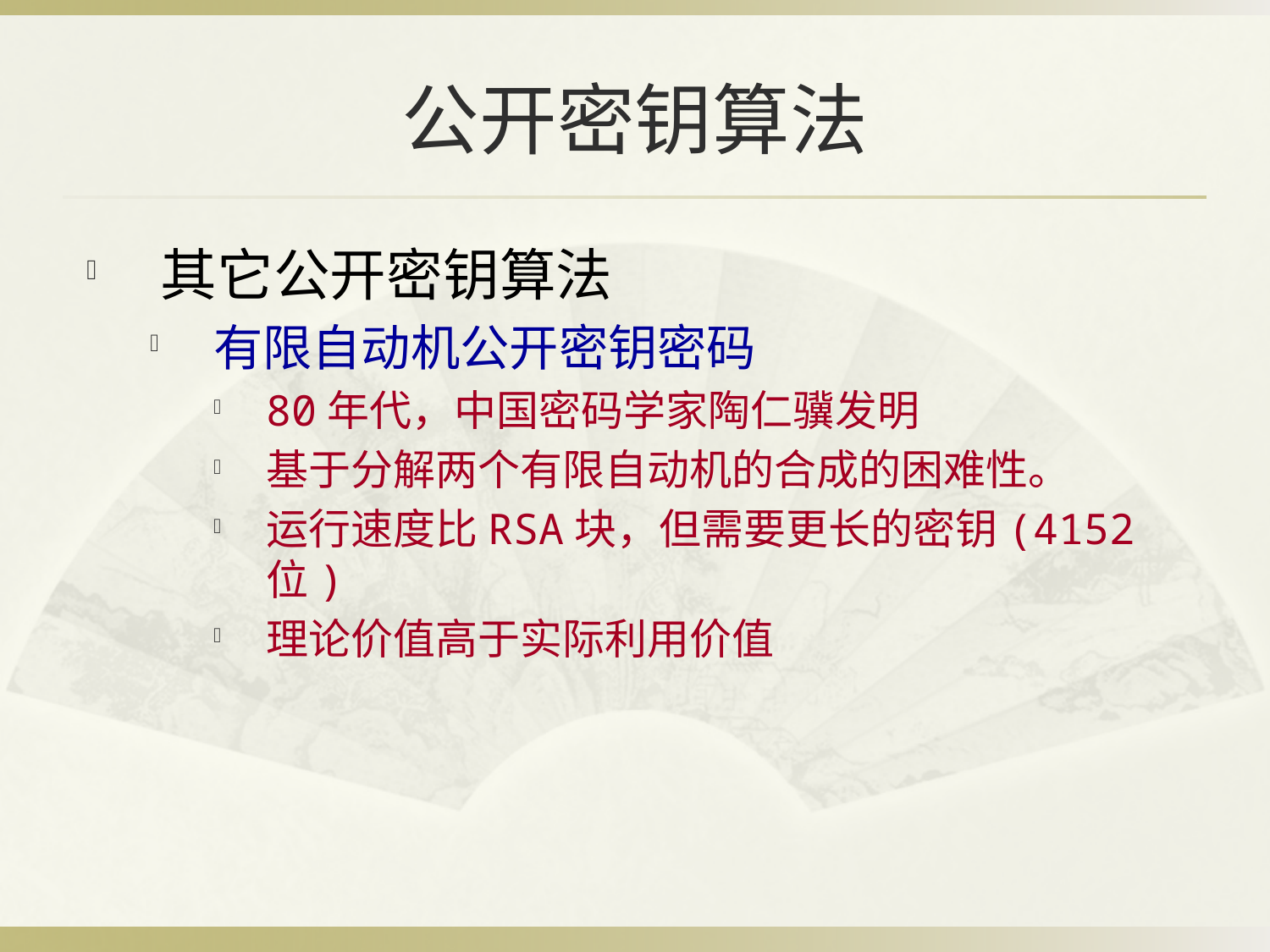

# 公开密钥算法
其它公开密钥算法
有限自动机公开密钥密码
80年代，中国密码学家陶仁骥发明
基于分解两个有限自动机的合成的困难性。
运行速度比RSA块，但需要更长的密钥(4152位)
理论价值高于实际利用价值